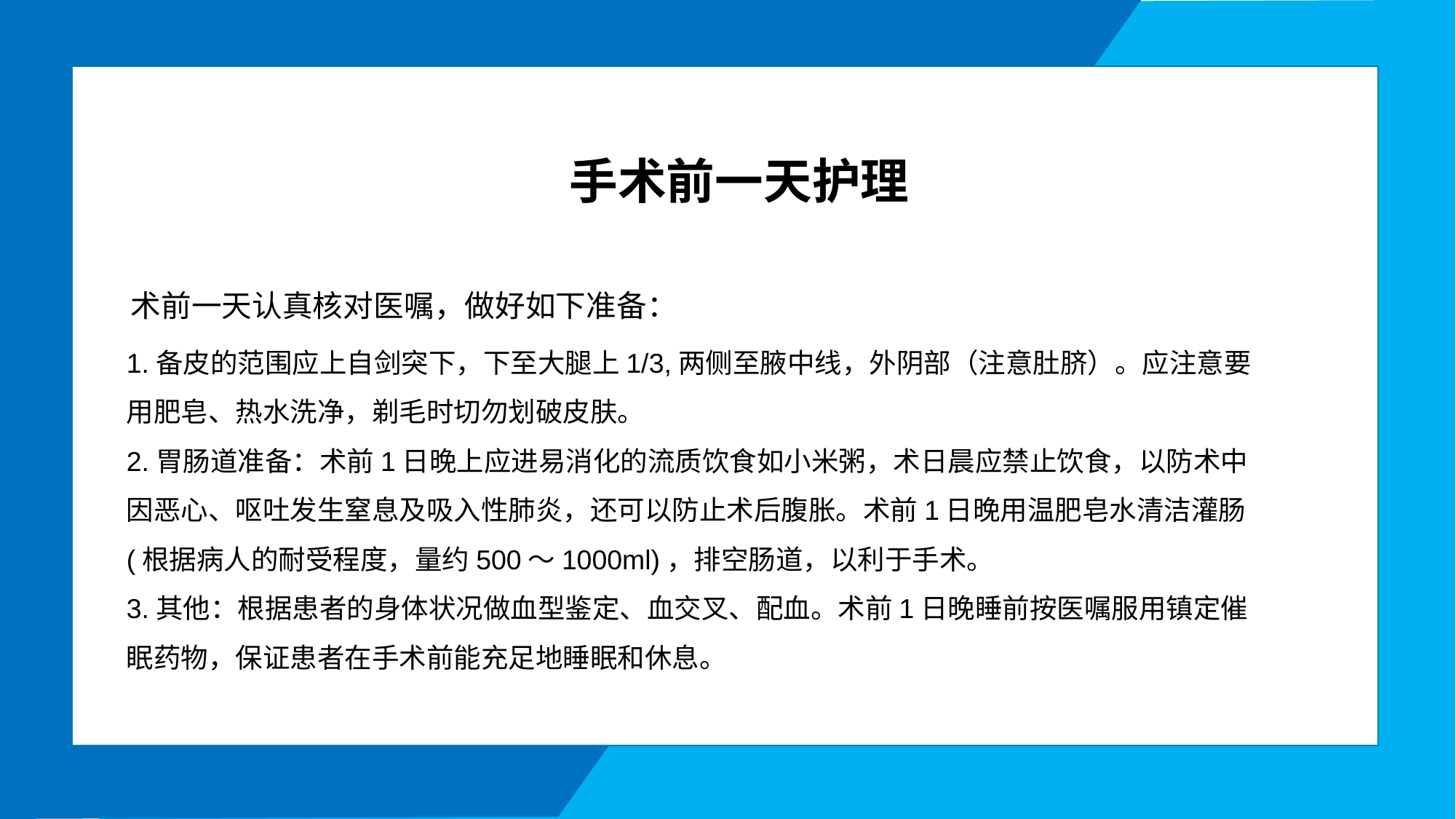

手术前一天护理
术前一天认真核对医嘱，做好如下准备：
1.备皮的范围应上自剑突下，下至大腿上1/3,两侧至腋中线，外阴部（注意肚脐）。应注意要用肥皂、热水洗净，剃毛时切勿划破皮肤。
2.胃肠道准备：术前1日晚上应进易消化的流质饮食如小米粥，术日晨应禁止饮食，以防术中因恶心、呕吐发生窒息及吸入性肺炎，还可以防止术后腹胀。术前1日晚用温肥皂水清洁灌肠(根据病人的耐受程度，量约500～1000ml)，排空肠道，以利于手术。
3.其他：根据患者的身体状况做血型鉴定、血交叉、配血。术前1日晚睡前按医嘱服用镇定催眠药物，保证患者在手术前能充足地睡眠和休息。